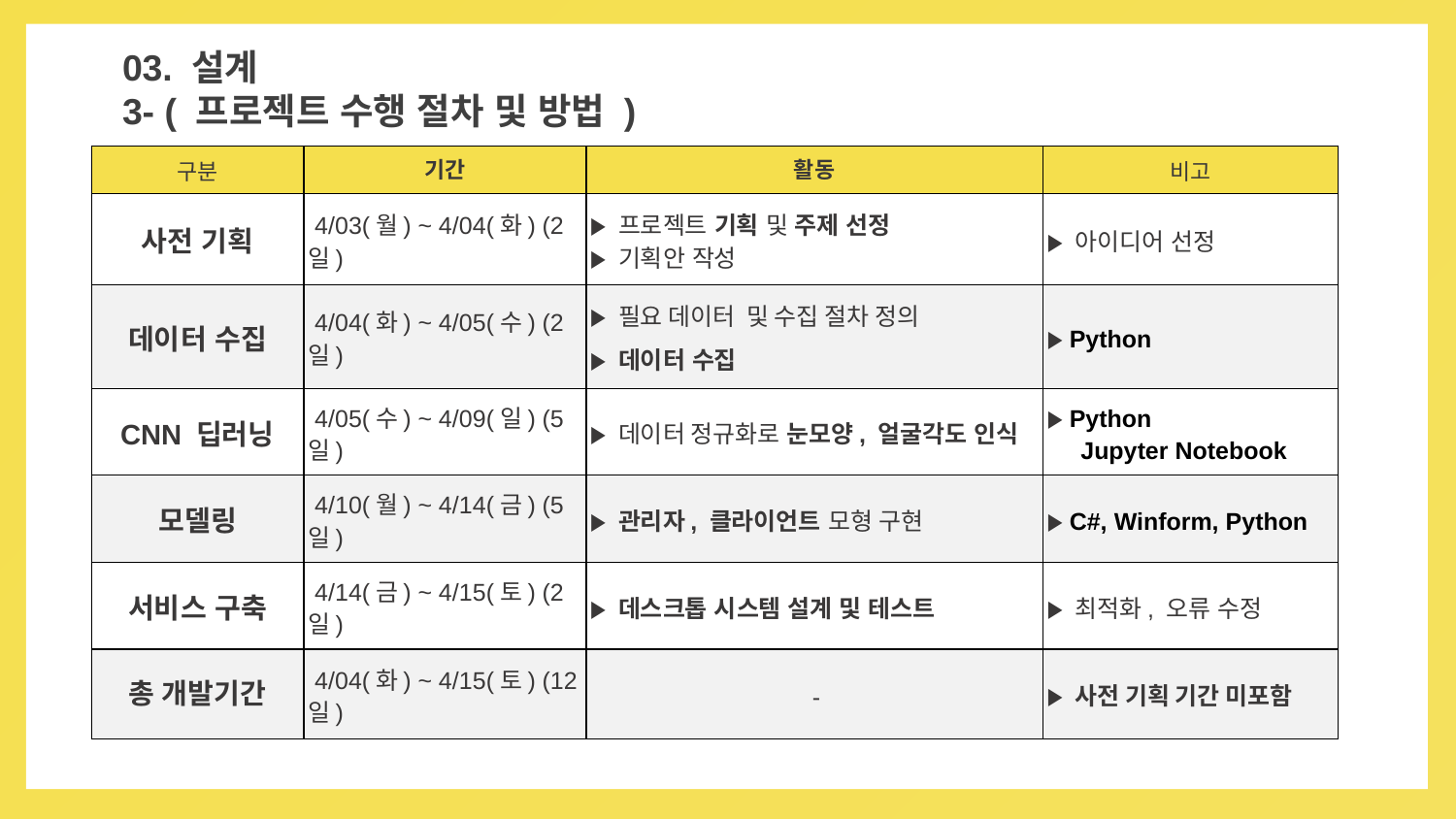

03

03. 설계
3- ( 프로젝트 수행 절차 및 방법 )
| 구분 | 기간 | 활동 | 비고 |
| --- | --- | --- | --- |
| 사전 기획 | 4/03(월) ~ 4/04(화) (2일) | ▶ 프로젝트 기획 및 주제 선정 ▶ 기획안 작성 | ▶ 아이디어 선정 |
| 데이터 수집 | 4/04(화) ~ 4/05(수) (2일) | ▶ 필요 데이터 및 수집 절차 정의 ▶ 데이터 수집 | ▶ Python |
| CNN 딥러닝 | 4/05(수) ~ 4/09(일) (5일) | ▶ 데이터 정규화로 눈모양, 얼굴각도 인식 | ▶ Python Jupyter Notebook |
| 모델링 | 4/10(월) ~ 4/14(금) (5일) | ▶ 관리자, 클라이언트 모형 구현 | ▶ C#, Winform, Python |
| 서비스 구축 | 4/14(금) ~ 4/15(토) (2일) | ▶ 데스크톱 시스템 설계 및 테스트 | ▶ 최적화, 오류 수정 |
| 총 개발기간 | 4/04(화) ~ 4/15(토) (12일) | - | ▶ 사전 기획 기간 미포함 |